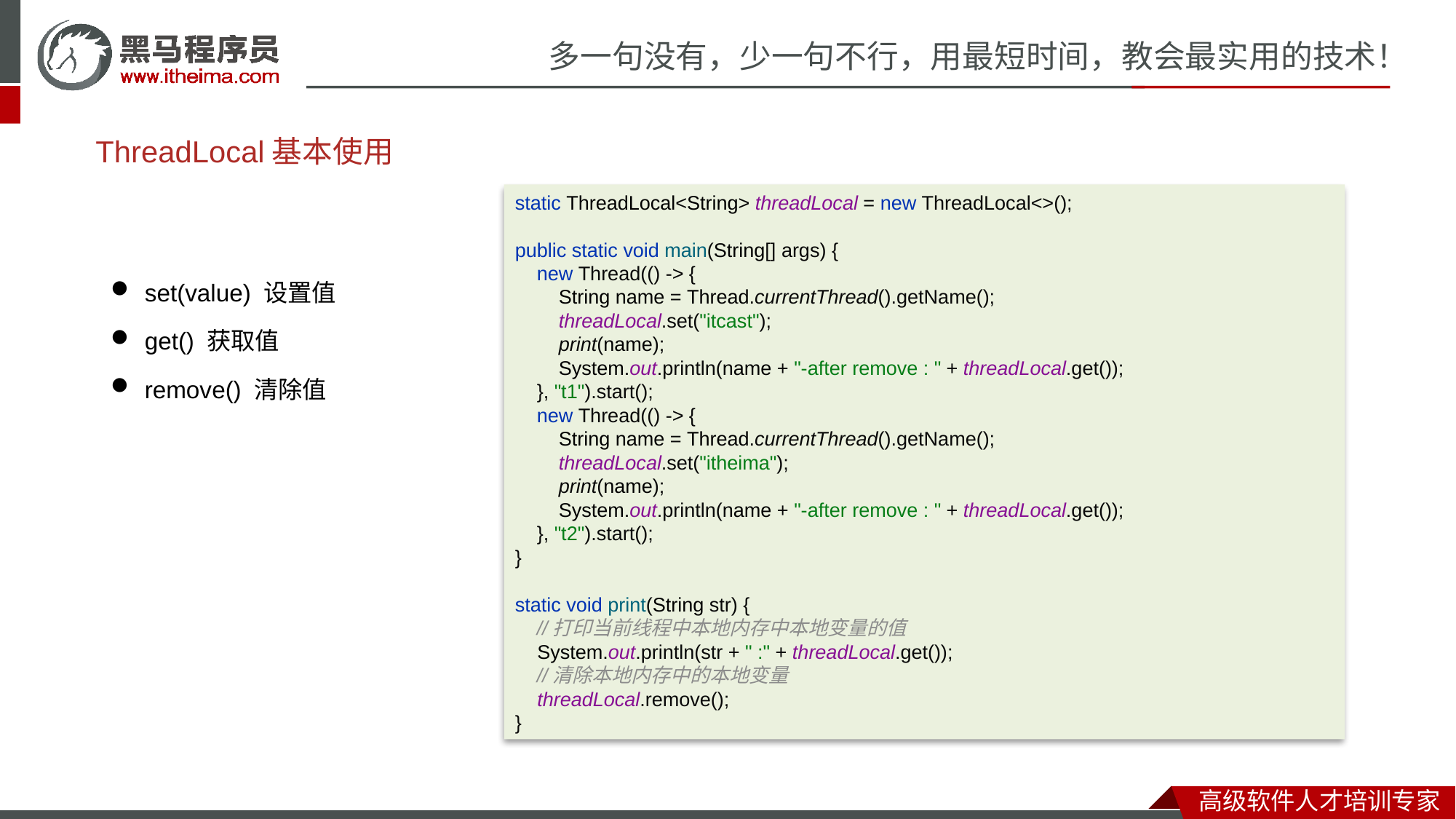

# ThreadLocal基本使用
static ThreadLocal<String> threadLocal = new ThreadLocal<>();
public static void main(String[] args) {
    new Thread(() -> {
        String name = Thread.currentThread().getName();
        threadLocal.set("itcast");
        print(name);
        System.out.println(name + "-after remove : " + threadLocal.get());
    }, "t1").start();
    new Thread(() -> {
        String name = Thread.currentThread().getName();
        threadLocal.set("itheima");
        print(name);
        System.out.println(name + "-after remove : " + threadLocal.get());
    }, "t2").start();
}
static void print(String str) {
    //打印当前线程中本地内存中本地变量的值
    System.out.println(str + " :" + threadLocal.get());
    //清除本地内存中的本地变量
    threadLocal.remove();
}
set(value) 设置值
get() 获取值
remove() 清除值